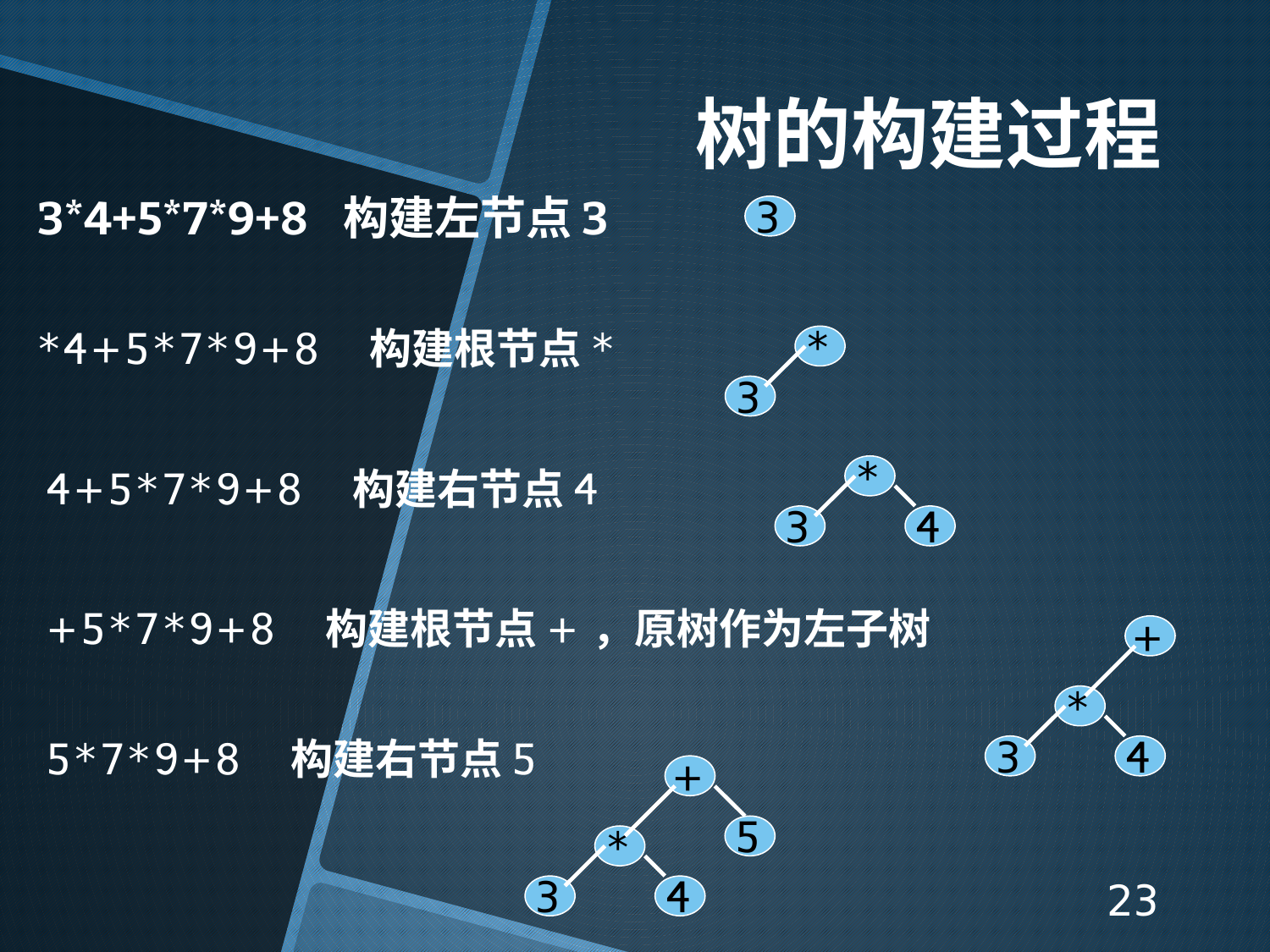

# 树的构建过程
3*4+5*7*9+8   构建左节点3
3
*4+5*7*9+8   构建根节点*
*

3
4+5*7*9+8   构建右节点4
*

3
4
+5*7*9+8   构建根节点+，原树作为左子树
+

*

3
4
5*7*9+8   构建右节点5
+

5
*

3
4
23